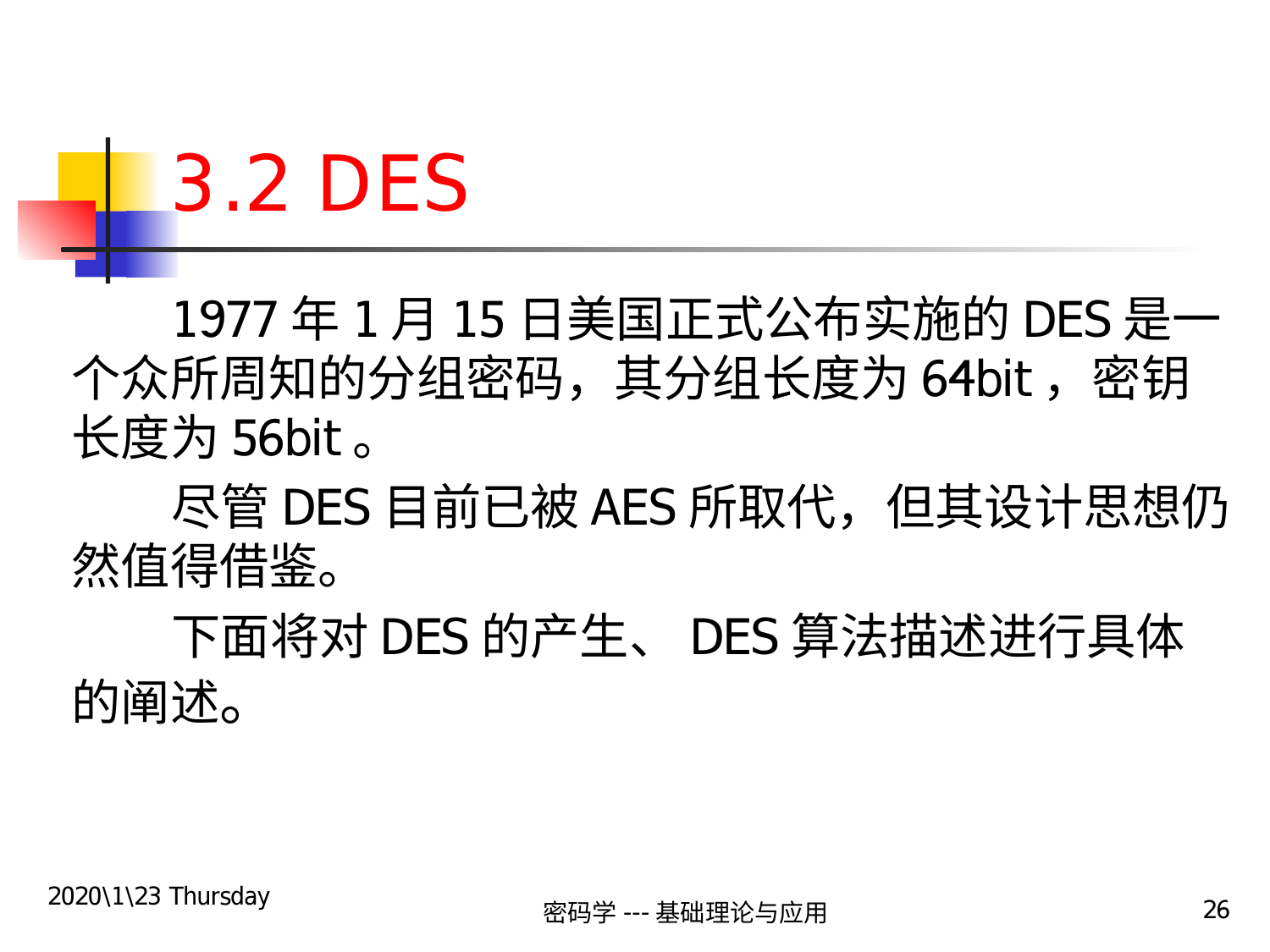

# 3.2 DES
1977年1月15日美国正式公布实施的DES是一个众所周知的分组密码，其分组长度为64bit，密钥长度为56bit。
尽管DES目前已被AES所取代，但其设计思想仍然值得借鉴。
下面将对DES的产生、DES算法描述进行具体的阐述。
2020\1\23 Thursday
26
密码学---基础理论与应用